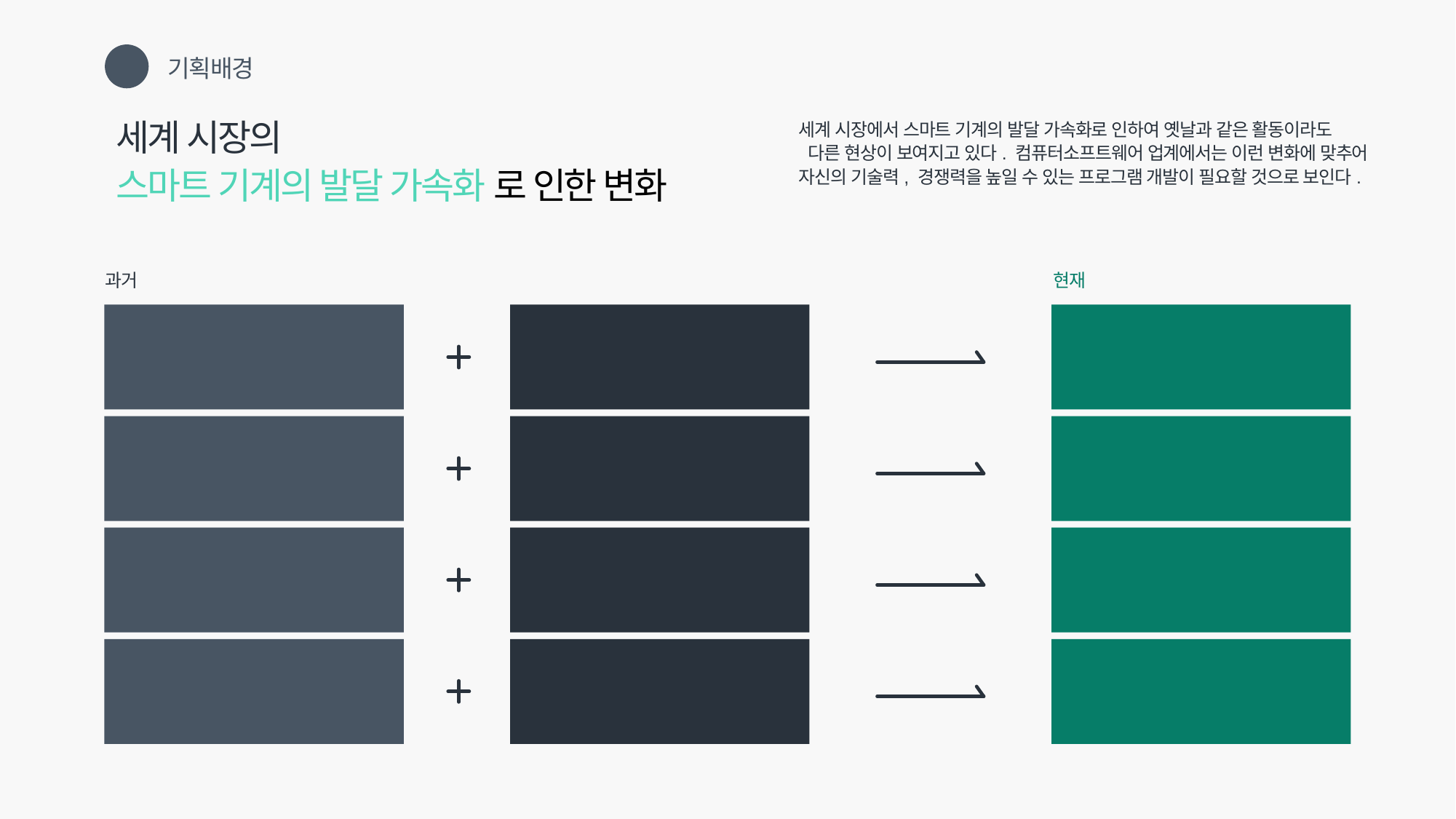

기획배경
01
세계 시장의
스마트 기계의 발달 가속화 로 인한 변화
세계 시장에서 스마트 기계의 발달 가속화로 인하여 옛날과 같은 활동이라도
 다른 현상이 보여지고 있다. 컴퓨터소프트웨어 업계에서는 이런 변화에 맞추어
자신의 기술력, 경쟁력을 높일 수 있는 프로그램 개발이 필요할 것으로 보인다.
과거
현재

학습지 선생님이
가정으로 방문
종이로 된 학습지를
풀고 채점을 함
Smart 학습지
: AI가 학습패턴을 분석하여 계획을
세우고 인터넷기기를 활용하여 수업함

아이들이 놀이터 등과 같은
장소에서 모임
숨바꼭질, 잡기 놀이 등
활동적인 놀이활동을 함
Online Game
: 친구들과 온라인 상에서 만나 게임을 함

아이들끼리 연락을 하기
위하여 집전화번호를 교환
가정의 전화기로
서로 연락을 함
Smart Phone
: 각자 개인용 스마트폰을 이용하여
통화는 물론 각종 메신저로 연락함

YouTube
식당에 어린이들을 위한
놀이방이 마련되어 있음
어린이들은 식당에 방문해
놀이방을 이용함
: 스마트기기로 유튜브를 시청하며
지루한 시간을 보냄